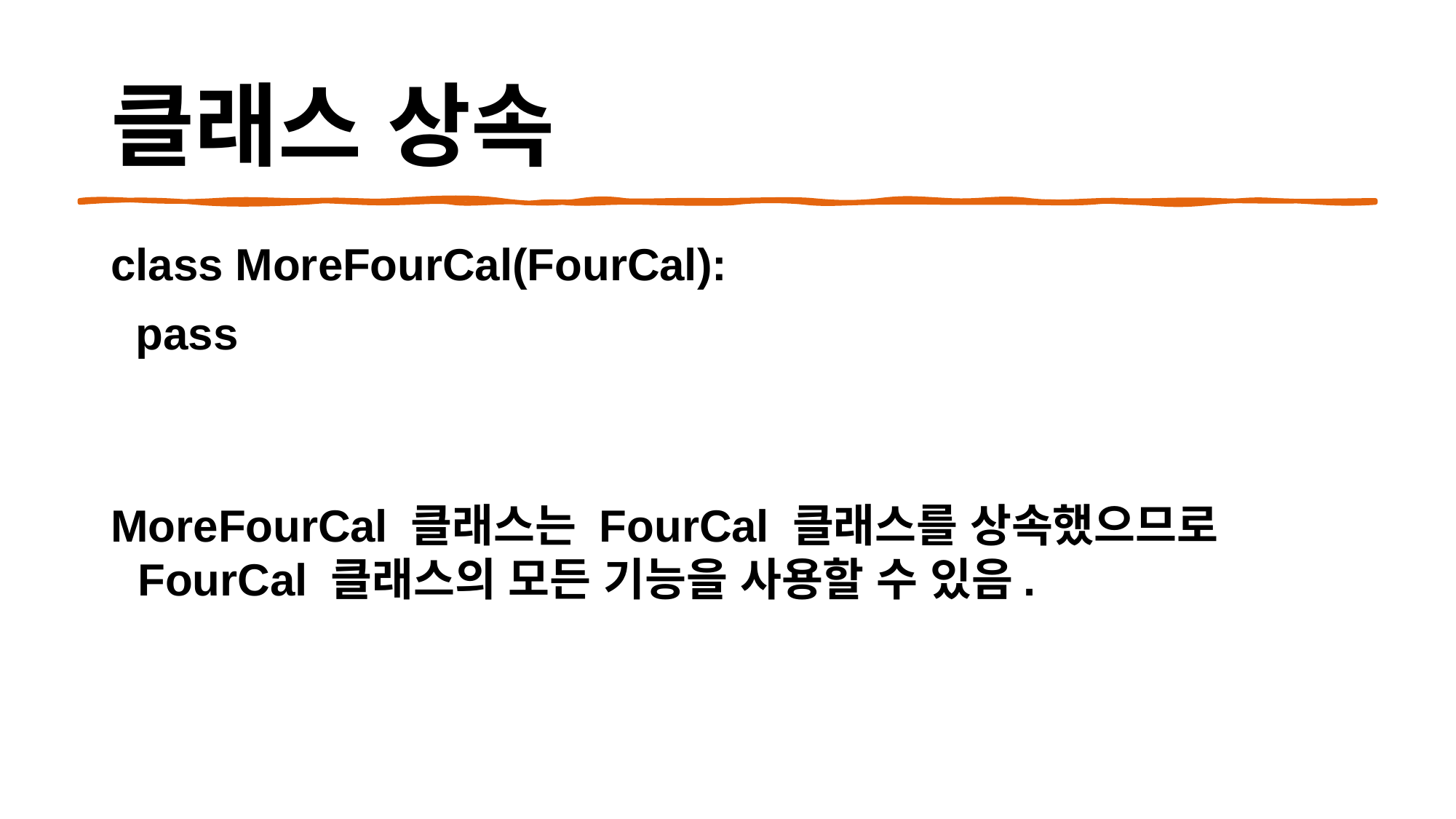

# 클래스 상속

class MoreFourCal(FourCal):
  pass

MoreFourCal 클래스는 FourCal 클래스를 상속했으므로 FourCal 클래스의 모든 기능을 사용할 수 있음.